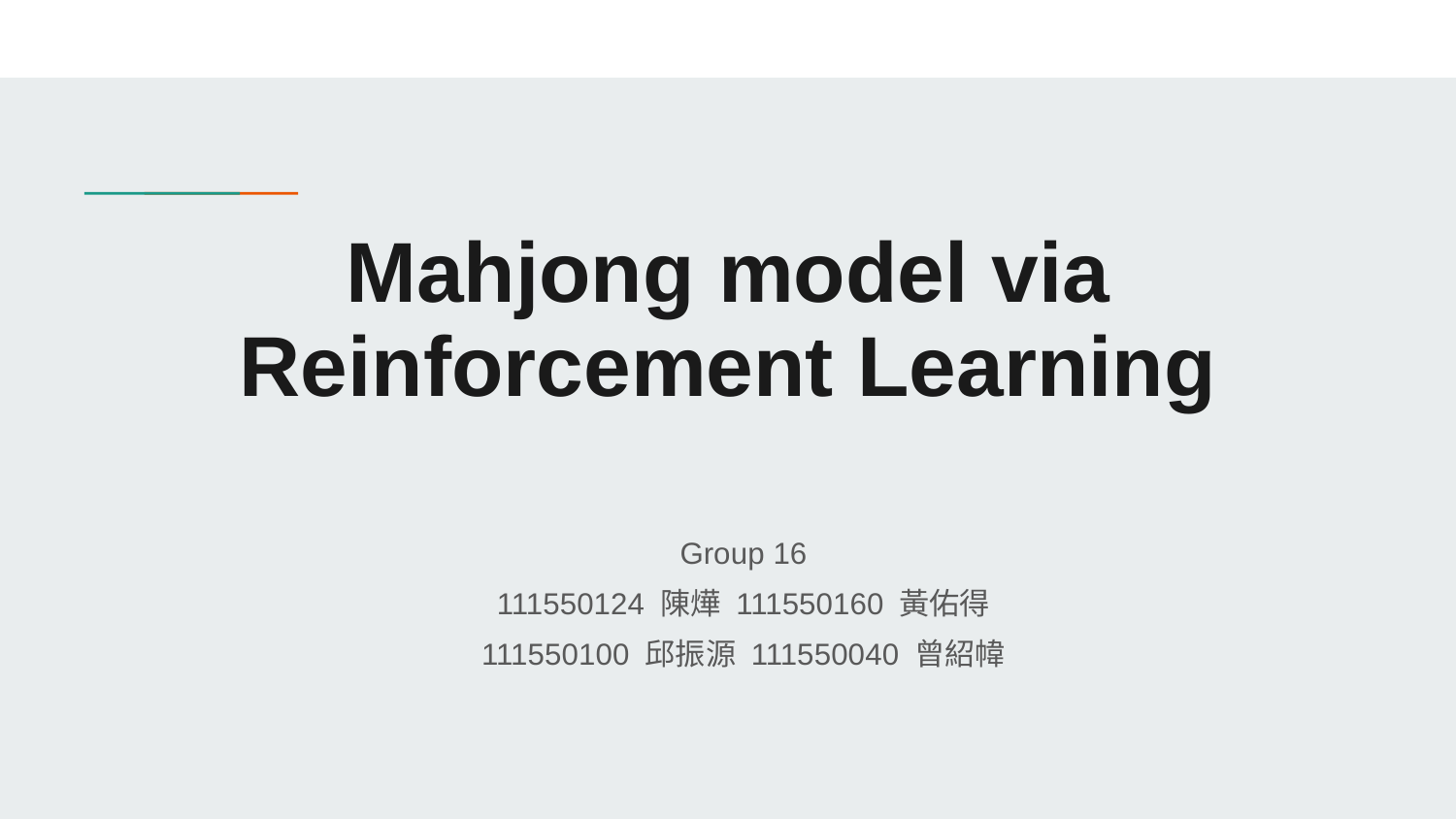

# Mahjong model via Reinforcement Learning
Group 16
111550124 陳燁 111550160 黃佑得
111550100 邱振源 111550040 曾紹幃